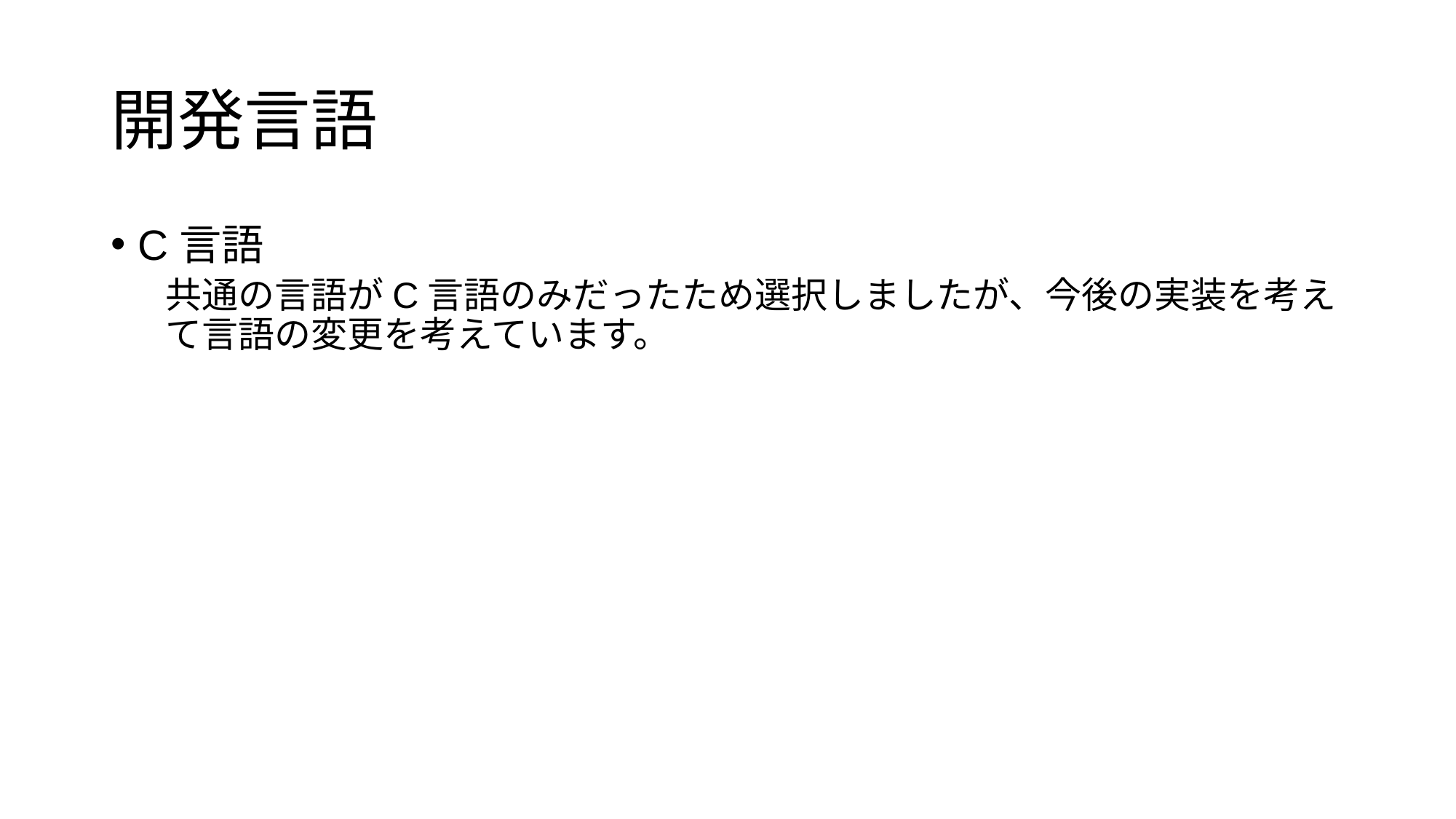

# 開発言語
C言語
共通の言語がC言語のみだったため選択しましたが、今後の実装を考えて言語の変更を考えています。